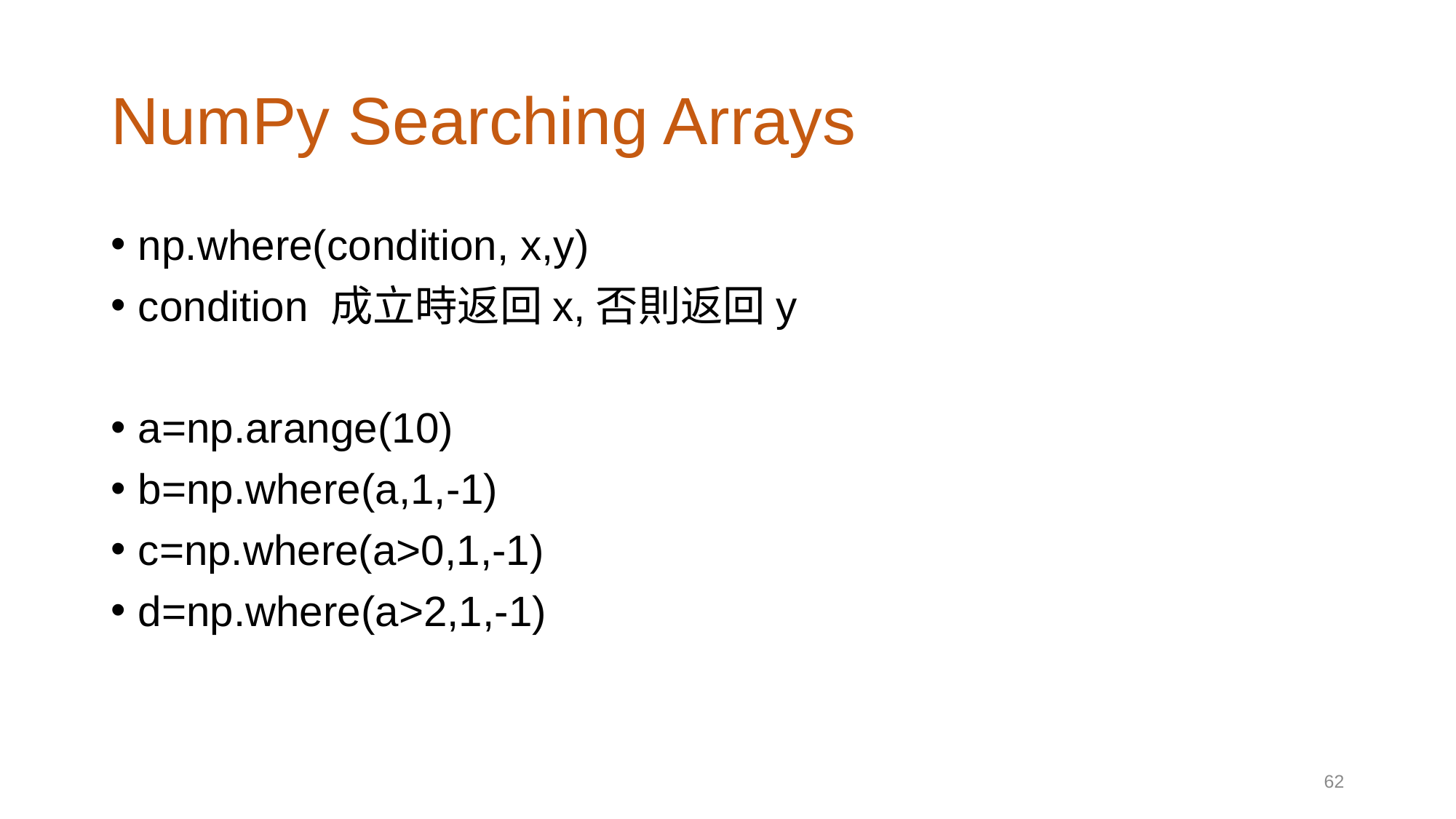

# NumPy Searching Arrays
np.where(condition, x,y)
condition 成立時返回x,否則返回y

a=np.arange(10)
b=np.where(a,1,-1)
c=np.where(a>0,1,-1)
d=np.where(a>2,1,-1)

62